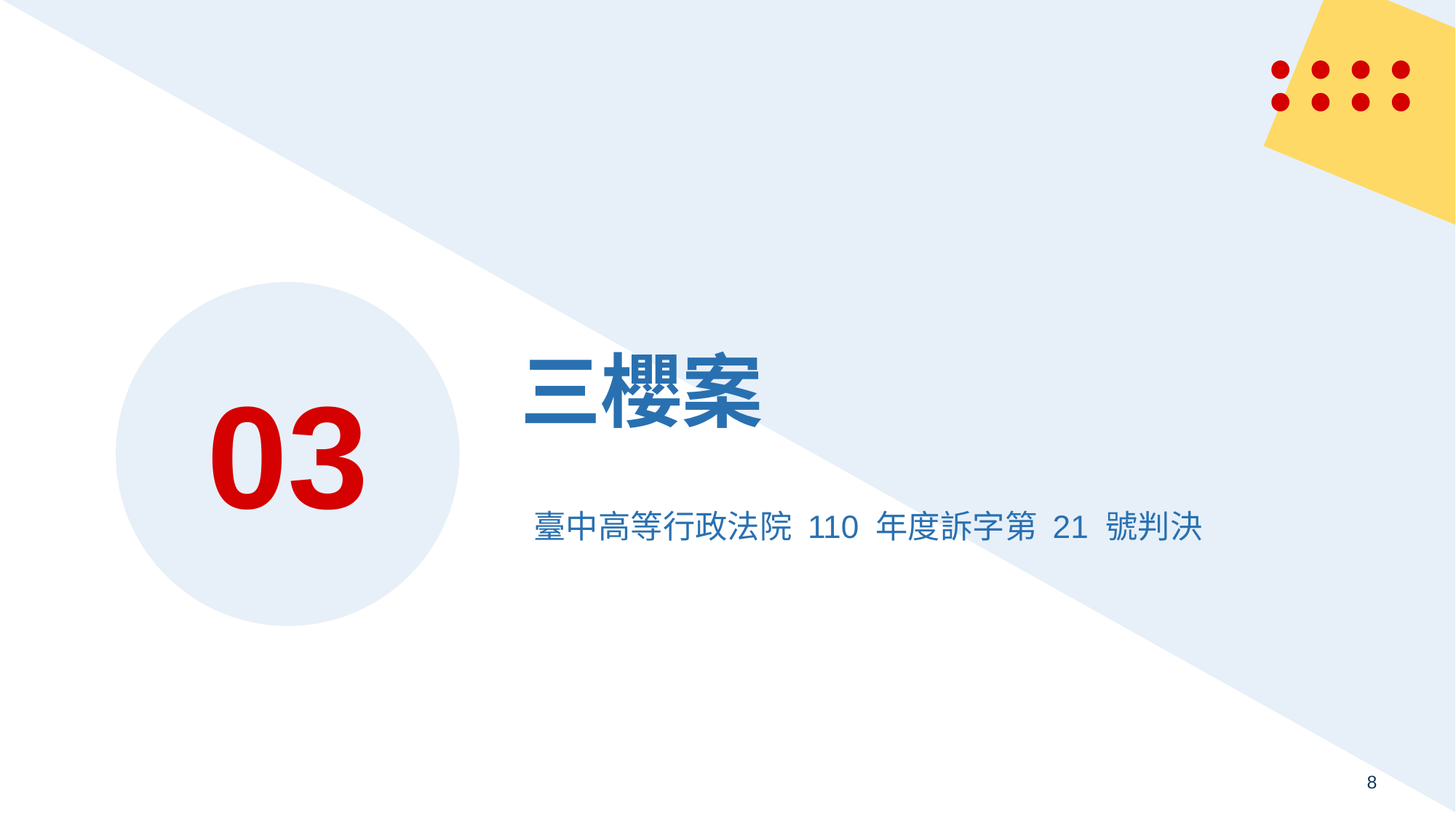

03
# 三櫻案
臺中高等行政法院 110 年度訴字第 21 號判決